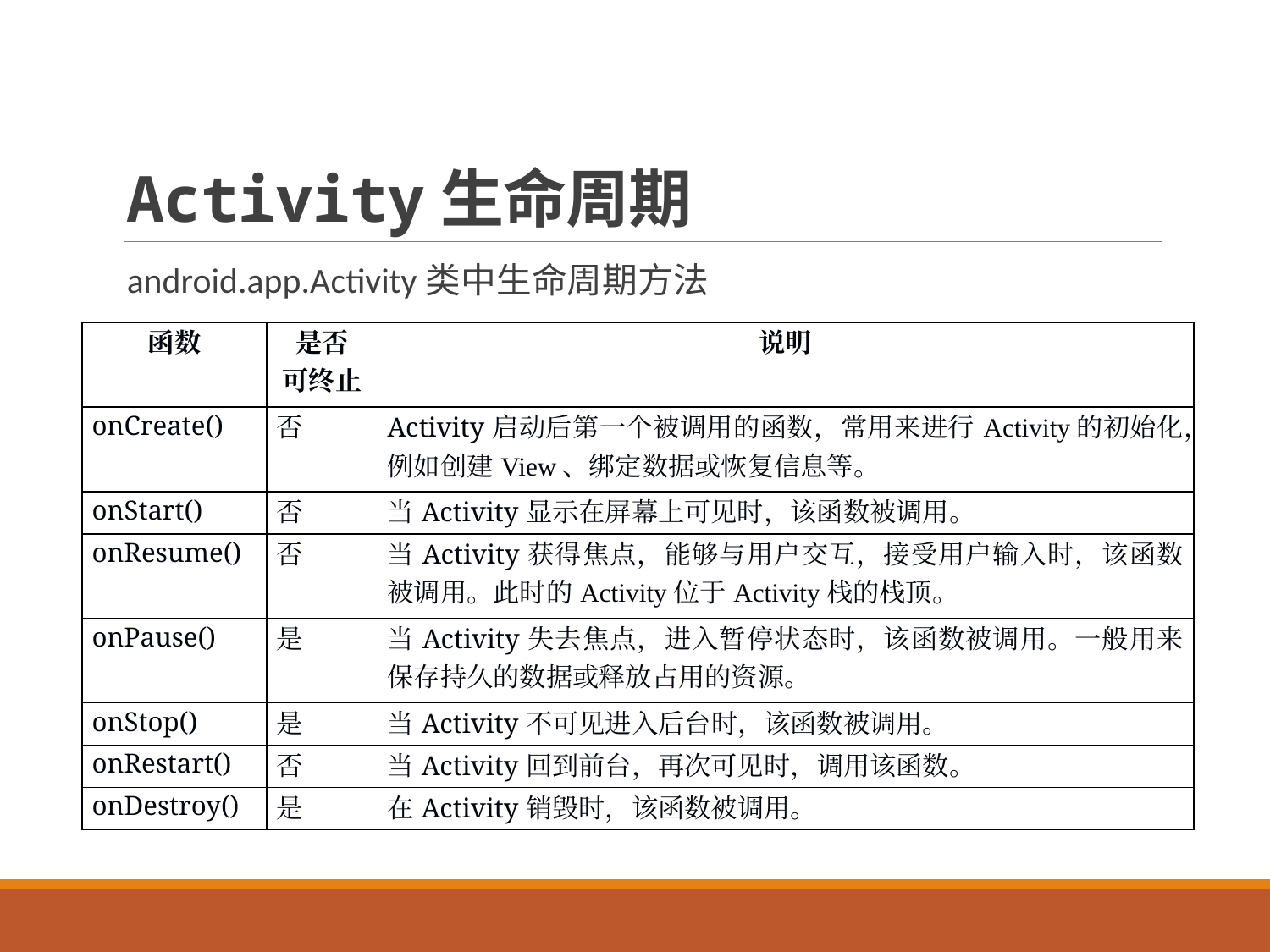

# Activity生命周期
android.app.Activity类中生命周期方法

| 函数 | 是否 可终止 | 说明 |
| --- | --- | --- |
| onCreate() | 否 | Activity启动后第一个被调用的函数，常用来进行Activity的初始化，例如创建View、绑定数据或恢复信息等。 |
| onStart() | 否 | 当Activity显示在屏幕上可见时，该函数被调用。 |
| onResume() | 否 | 当Activity获得焦点，能够与用户交互，接受用户输入时，该函数被调用。此时的Activity位于Activity栈的栈顶。 |
| onPause() | 是 | 当Activity失去焦点，进入暂停状态时，该函数被调用。一般用来保存持久的数据或释放占用的资源。 |
| onStop() | 是 | 当Activity不可见进入后台时，该函数被调用。 |
| onRestart() | 否 | 当Activity回到前台，再次可见时，调用该函数。 |
| onDestroy() | 是 | 在Activity销毁时，该函数被调用。 |